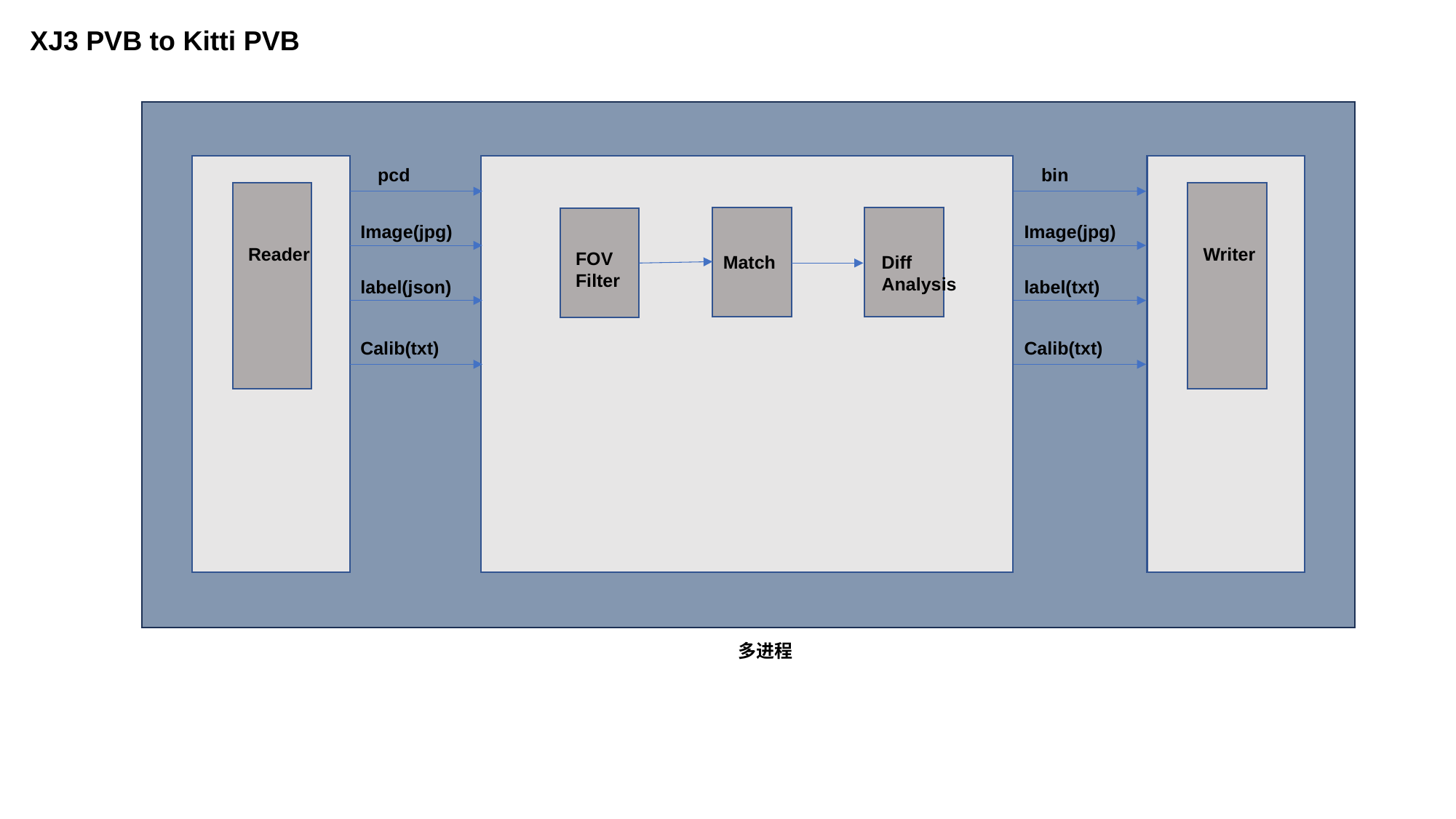

XJ3 PVB to Kitti PVB

pcd
bin

Image(jpg)
Image(jpg)
Reader
Writer
FOV
Filter
Diff
Analysis
Match
label(json)
label(txt)
Calib(txt)
Calib(txt)
多进程